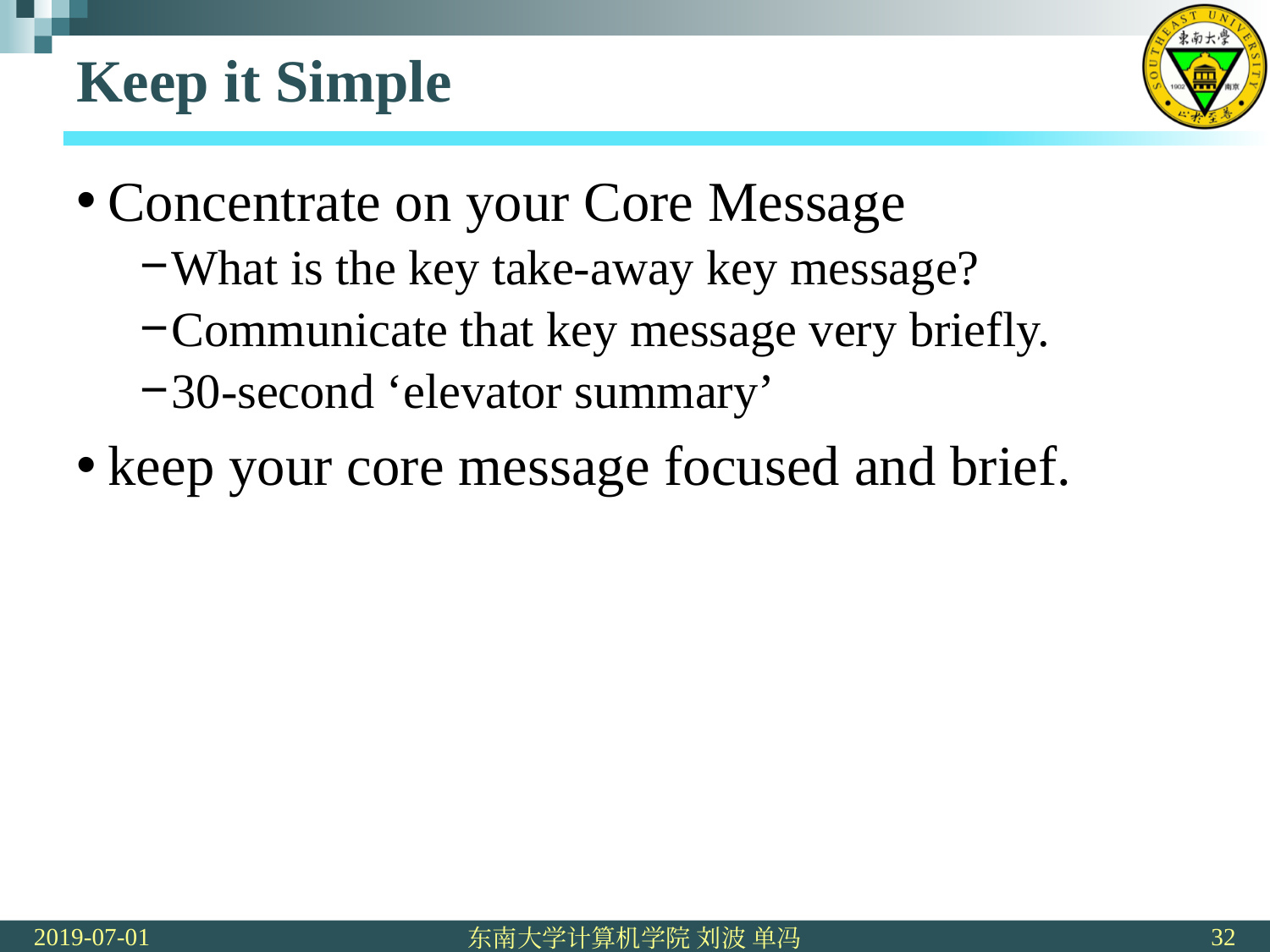

# Keep it Simple
Concentrate on your Core Message
What is the key take-away key message?
Communicate that key message very briefly.
30-second ‘elevator summary’
keep your core message focused and brief.

2019-07-01
32
东南大学计算机学院 刘波 单冯